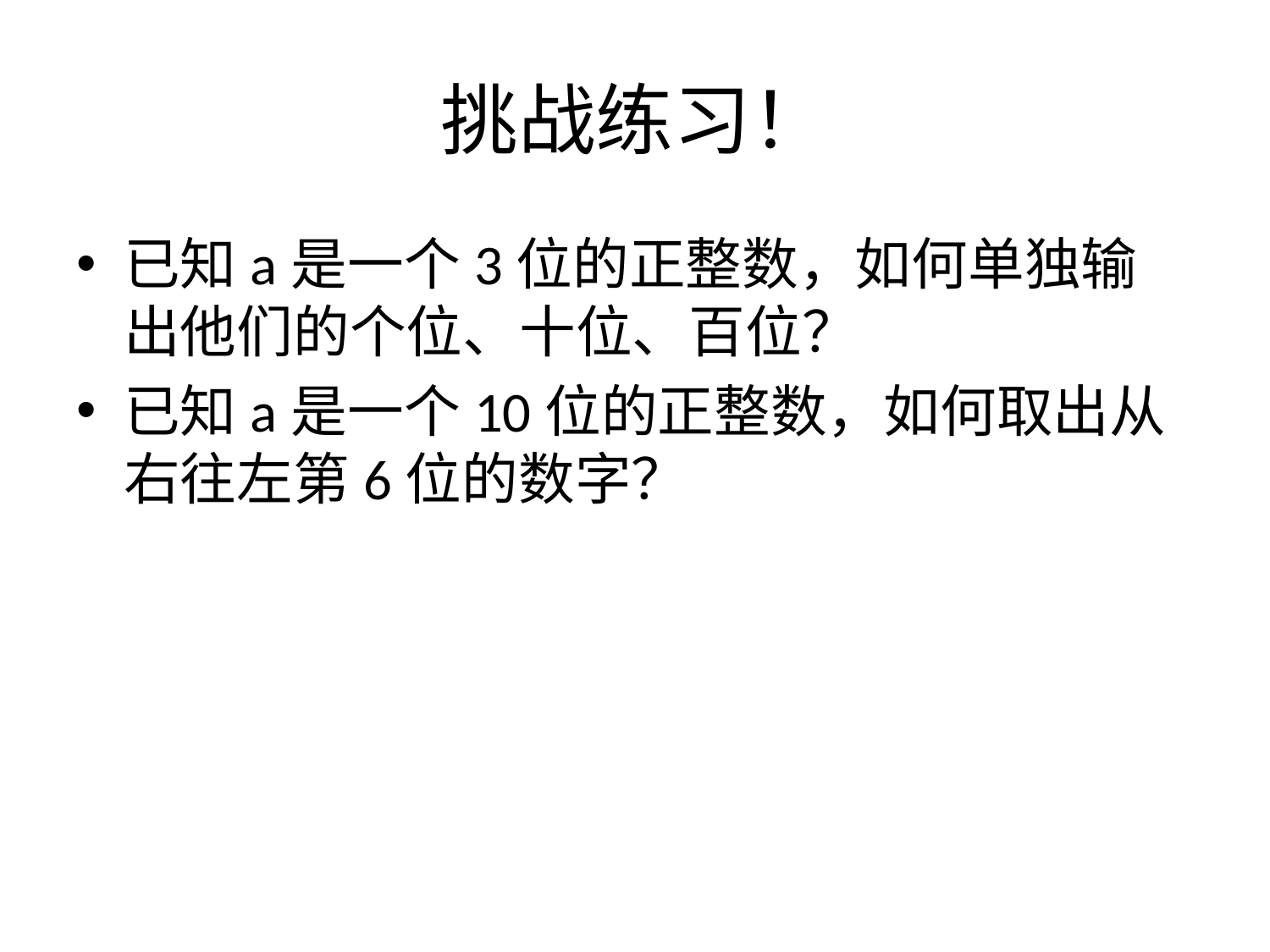

# 挑战练习！
已知a是一个3位的正整数，如何单独输出他们的个位、十位、百位？
已知a是一个10位的正整数，如何取出从右往左第6位的数字？